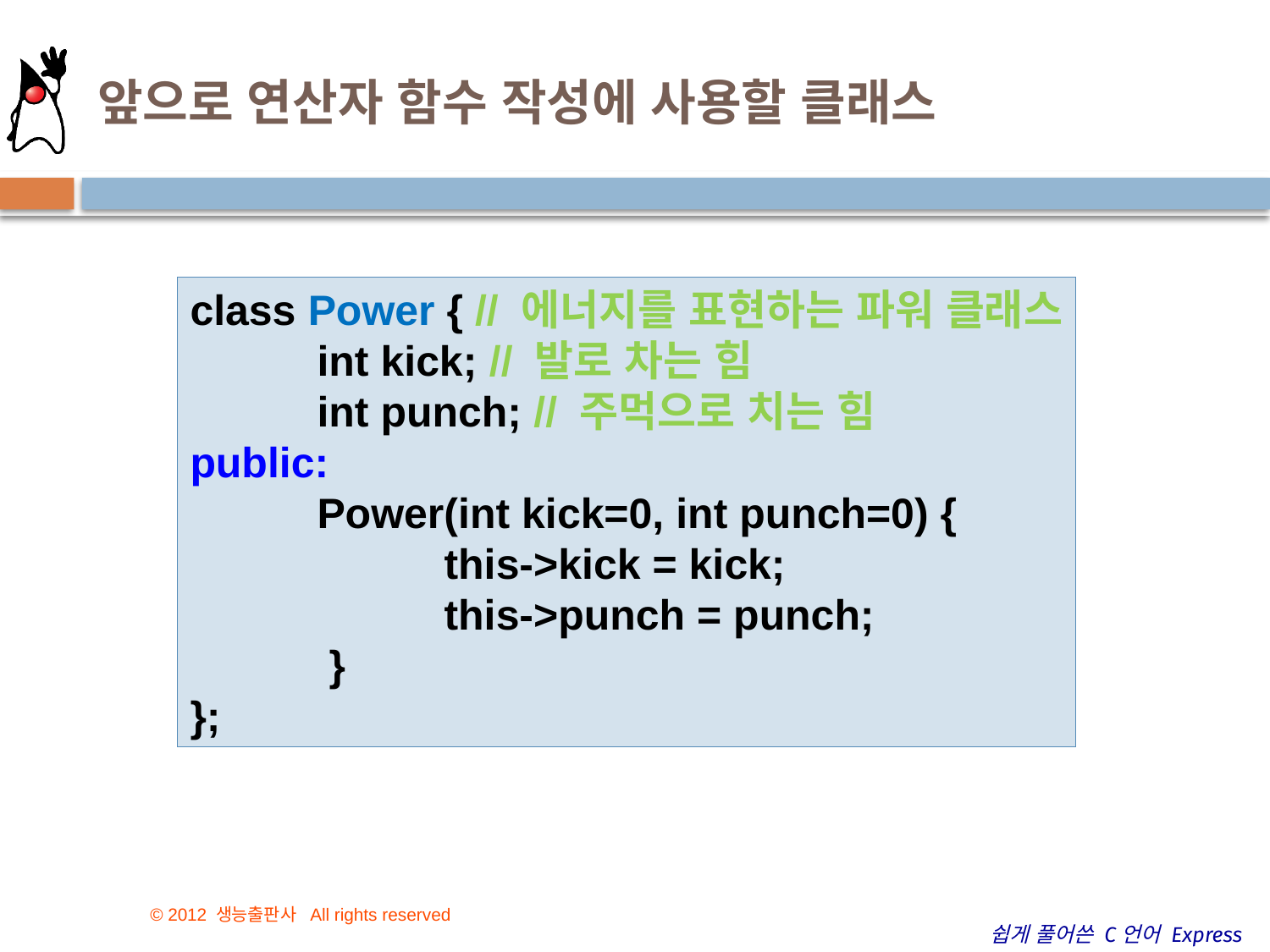

# 앞으로 연산자 함수 작성에 사용할 클래스
15
class Power { // 에너지를 표현하는 파워 클래스
	int kick; // 발로 차는 힘
	int punch; // 주먹으로 치는 힘
public:
	Power(int kick=0, int punch=0) {
		this->kick = kick;
		this->punch = punch;
	 }
};